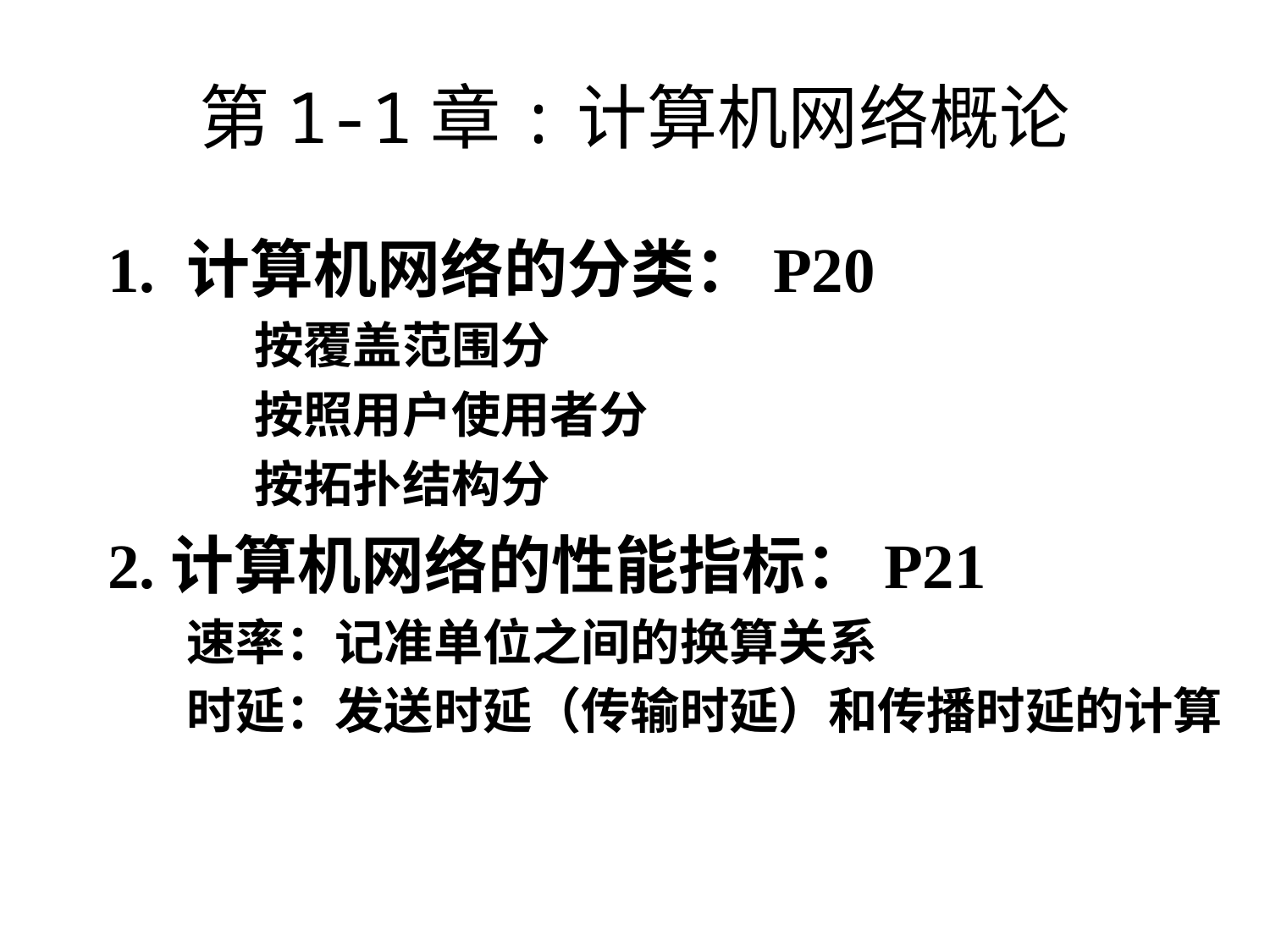

# 第1-1章:计算机网络概论
1. 计算机网络的分类：P20
            按覆盖范围分
            按照用户使用者分
            按拓扑结构分
2.计算机网络的性能指标：P21
      速率：记准单位之间的换算关系
      时延：发送时延（传输时延）和传播时延的计算